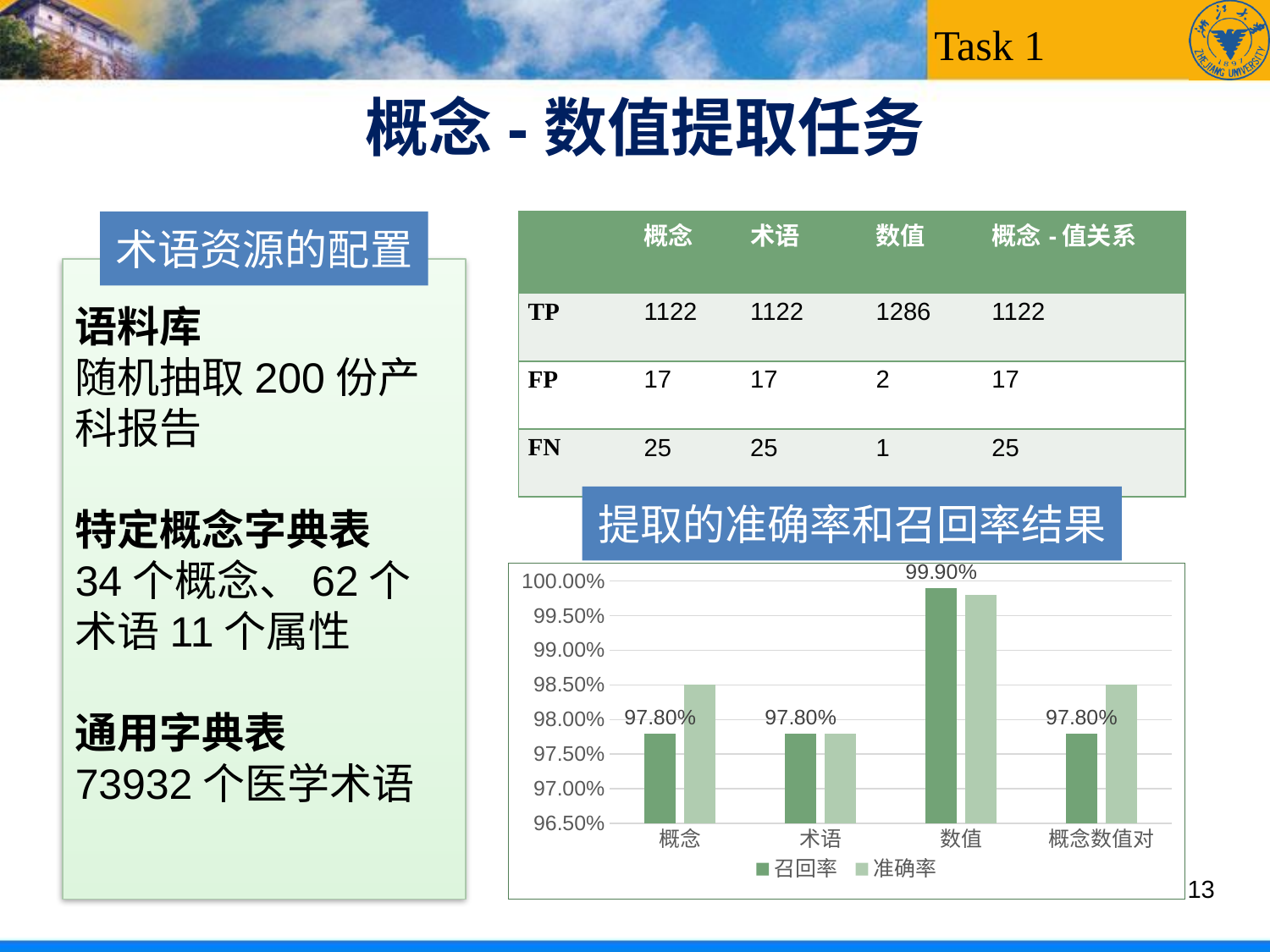

Task 1
# 概念-数值提取任务
术语资源的配置
|  | 概念 | 术语 | 数值 | 概念-值关系 |
| --- | --- | --- | --- | --- |
| TP | 1122 | 1122 | 1286 | 1122 |
| FP | 17 | 17 | 2 | 17 |
| FN | 25 | 25 | 1 | 25 |

语料库
随机抽取200份产科报告

特定概念字典表
34个概念、62个术语11个属性

通用字典表
73932个医学术语

提取的准确率和召回率结果

### Chart

| Category | 召回率 | 准确率 |
|---|---|---|
| 概念 | 0.978 | 0.985 |
| 术语 | 0.978 | 0.978 |
| 数值 | 0.999 | 0.998 |
| 概念数值对 | 0.978 | 0.985 |
13